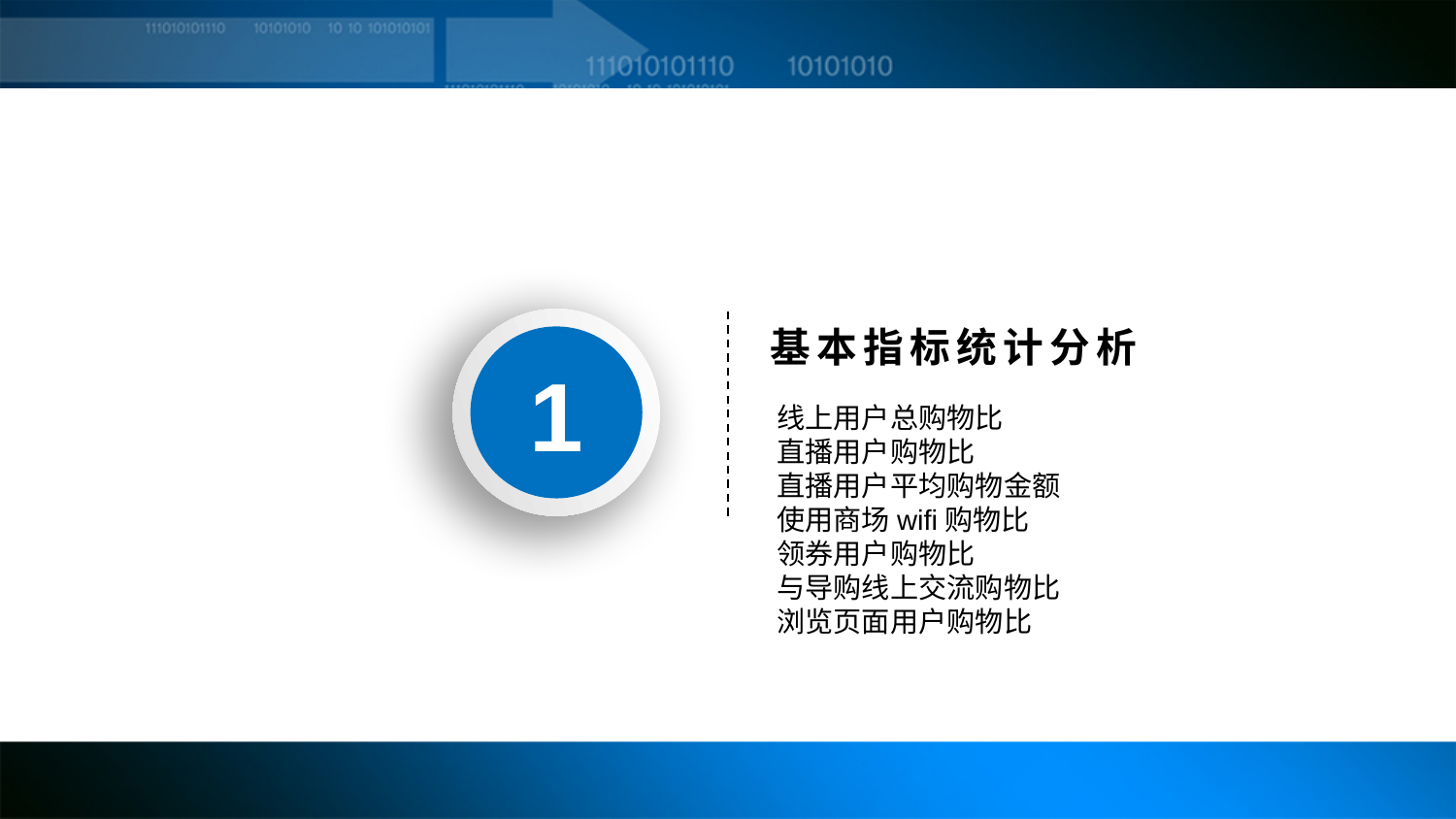

1
基本指标统计分析
线上用户总购物比
直播用户购物比
直播用户平均购物金额
使用商场wifi购物比
领券用户购物比
与导购线上交流购物比
浏览页面用户购物比